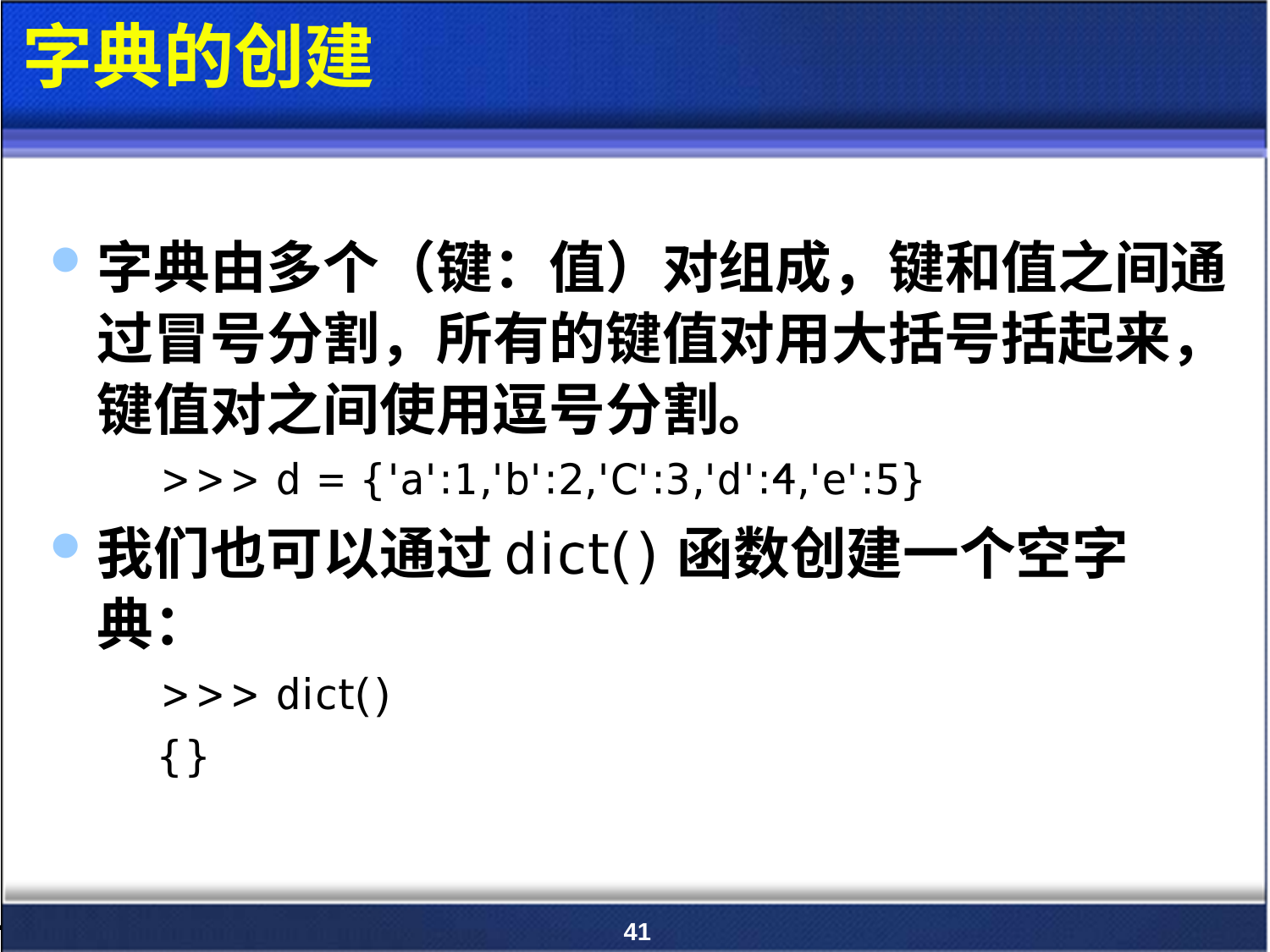

# 字典的创建
字典由多个（键：值）对组成，键和值之间通过冒号分割，所有的键值对用大括号括起来，键值对之间使用逗号分割。
>>> d = {'a':1,'b':2,'C':3,'d':4,'e':5}
我们也可以通过dict()函数创建一个空字典：
>>> dict()
{}

41